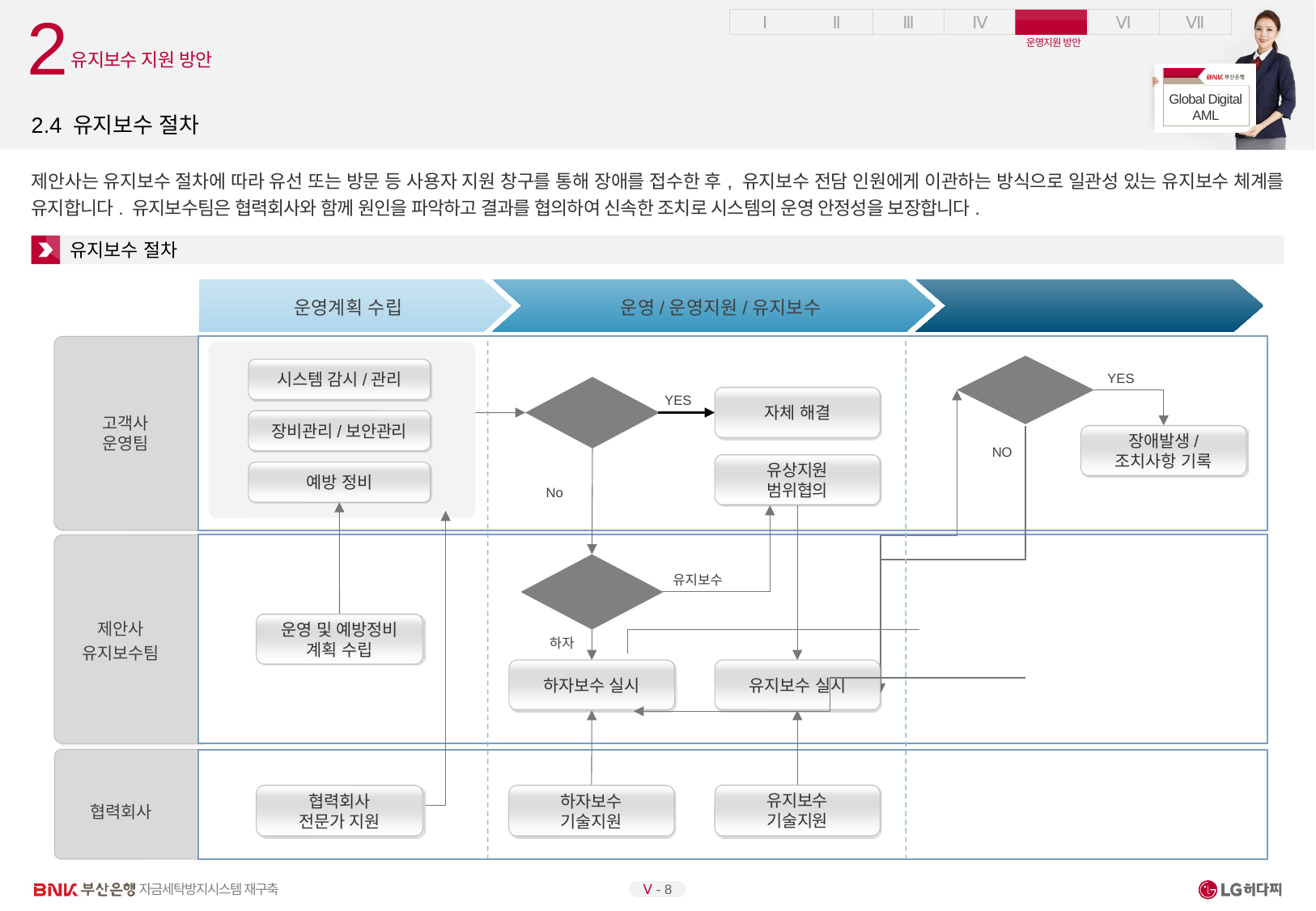

2
유지보수 지원 방안
# 2.4 유지보수 절차
제안사는 유지보수 절차에 따라 유선 또는 방문 등 사용자 지원 창구를 통해 장애를 접수한 후, 유지보수 전담 인원에게 이관하는 방식으로 일관성 있는 유지보수 체계를 유지합니다. 유지보수팀은 협력회사와 함께 원인을 파악하고 결과를 협의하여 신속한 조치로 시스템의 운영 안정성을 보장합니다.
유지보수 절차

 운영계획수립
운영/운영지원/ 유지보수
조치결과기록
운영계획 수립
운영/운영지원/유지보수
조치결과 기록

조치 결과
승인
시스템 감시/관리
장비관리/보안관리
예방 정비
YES

자체처리
YES
자체 해결
고객사
운영팀
장애발생/
조치사항 기록
NO
유상지원
범위협의
No
하자 여부
판단
유지보수

제안사
유지보수팀
운영 및 예방정비
계획 수립
하자
하자보수 실시
유지보수 실시

유지보수
기술지원
협력회사
전문가 지원
하자보수
기술지원
협력회사
Ⅴ - 8